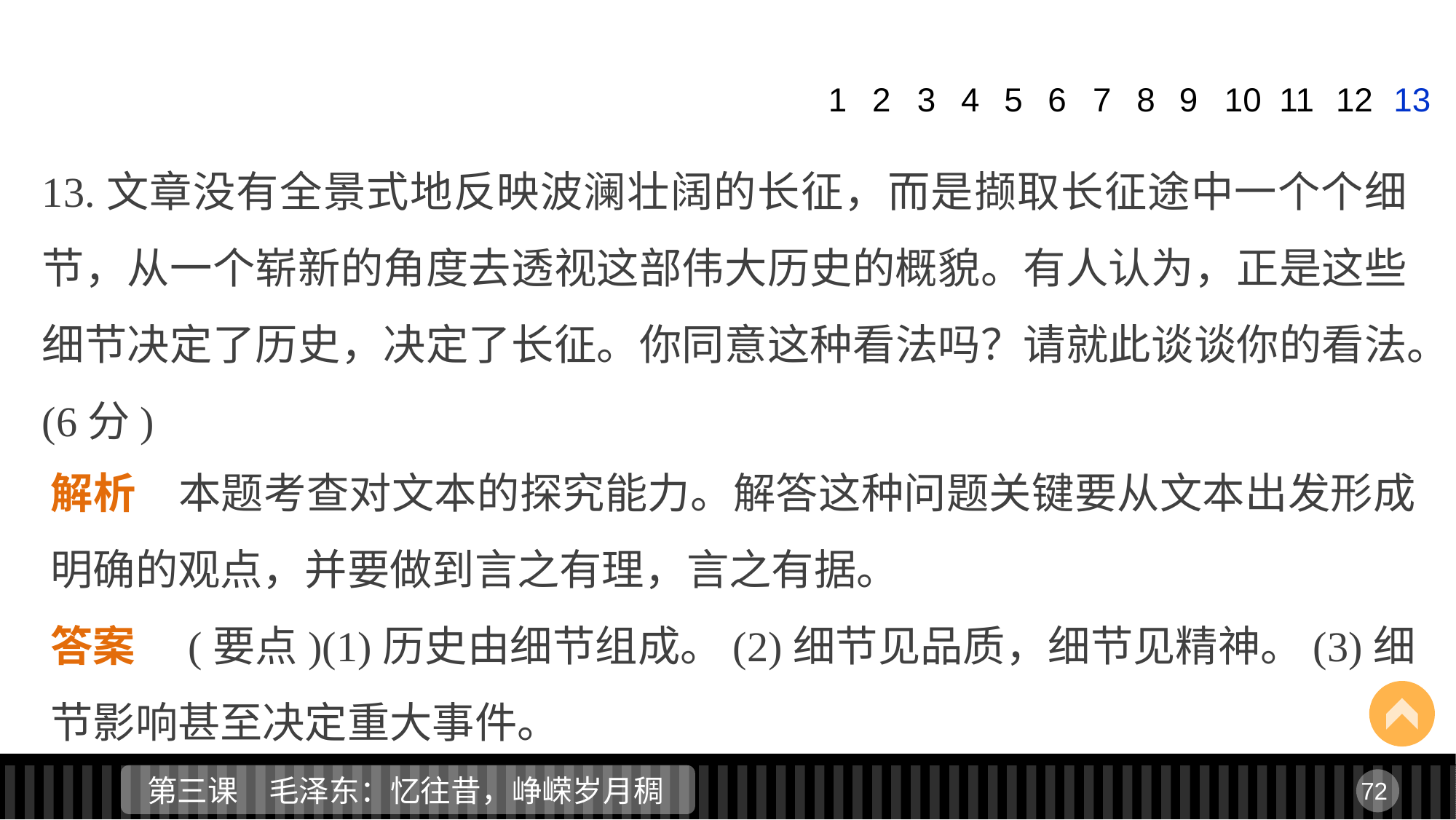

1
2
3
4
5
6
7
8
9
11
12
13
10
13.文章没有全景式地反映波澜壮阔的长征，而是撷取长征途中一个个细节，从一个崭新的角度去透视这部伟大历史的概貌。有人认为，正是这些细节决定了历史，决定了长征。你同意这种看法吗？请就此谈谈你的看法。(6分)
解析　本题考查对文本的探究能力。解答这种问题关键要从文本出发形成明确的观点，并要做到言之有理，言之有据。
答案　(要点)(1)历史由细节组成。(2)细节见品质，细节见精神。(3)细节影响甚至决定重大事件。